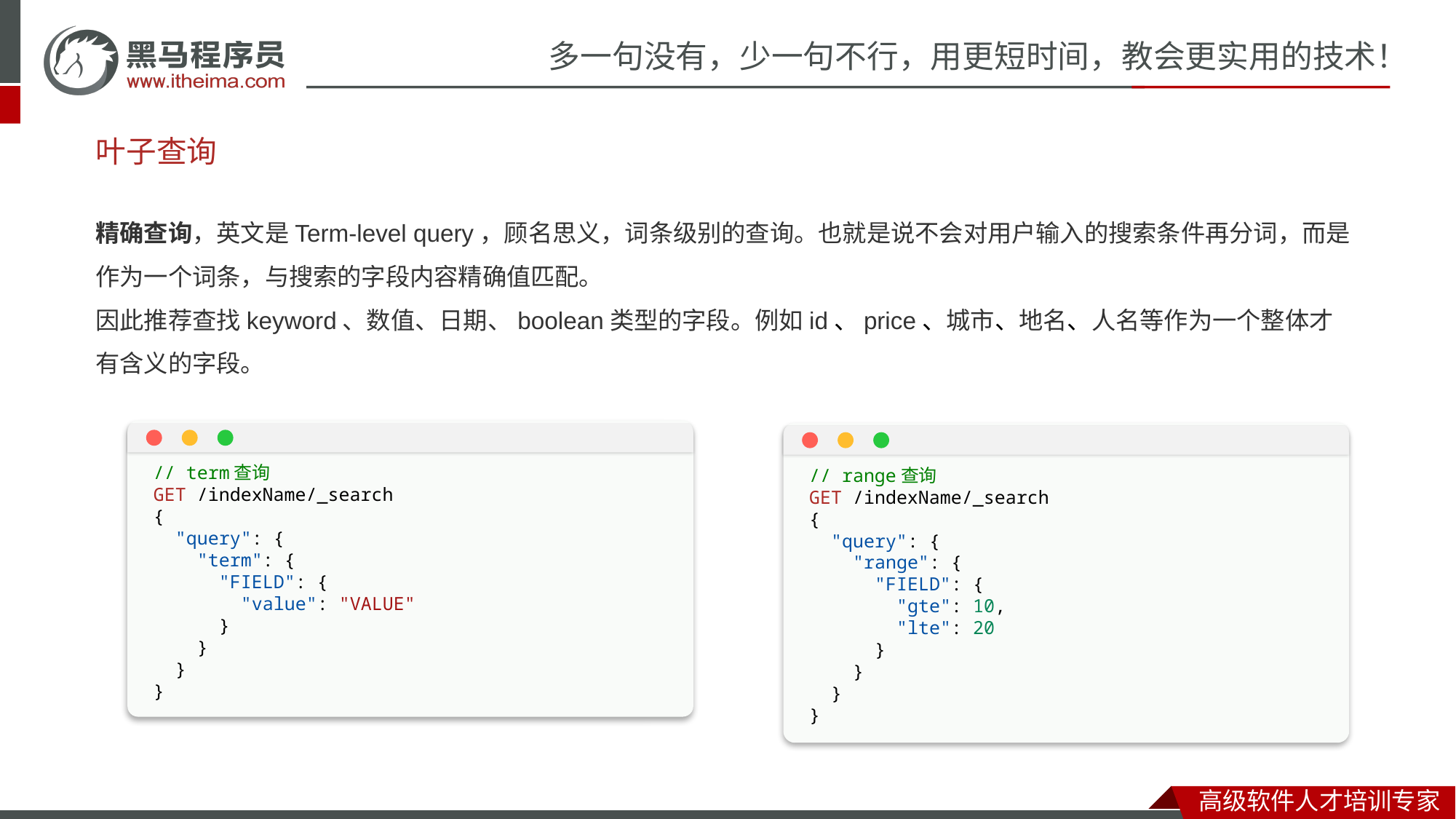

# 叶子查询
精确查询，英文是Term-level query，顾名思义，词条级别的查询。也就是说不会对用户输入的搜索条件再分词，而是作为一个词条，与搜索的字段内容精确值匹配。
因此推荐查找keyword、数值、日期、boolean类型的字段。例如id、price、城市、地名、人名等作为一个整体才有含义的字段。

// term查询
GET /indexName/_search
{
  "query": {
    "term": {
      "FIELD": {
        "value": "VALUE"
      }
    }
  }
}

// range查询
GET /indexName/_search
{
  "query": {
    "range": {
      "FIELD": {
        "gte": 10,
        "lte": 20
      }
    }
  }
}